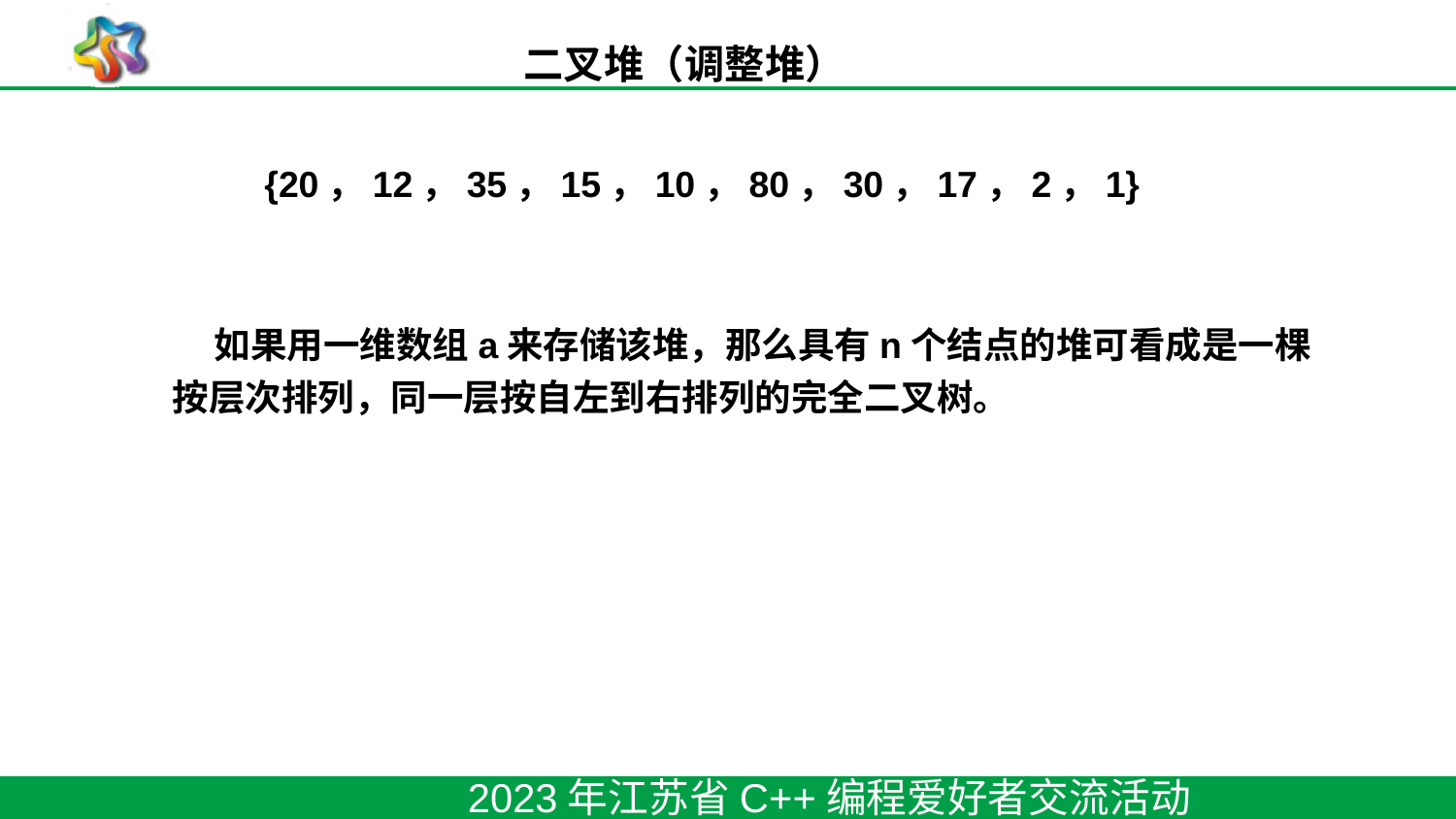

二叉堆（调整堆）
# {20，12，35，15，10，80，30，17，2，1}
    如果用一维数组a来存储该堆，那么具有n个结点的堆可看成是一棵按层次排列，同一层按自左到右排列的完全二叉树。